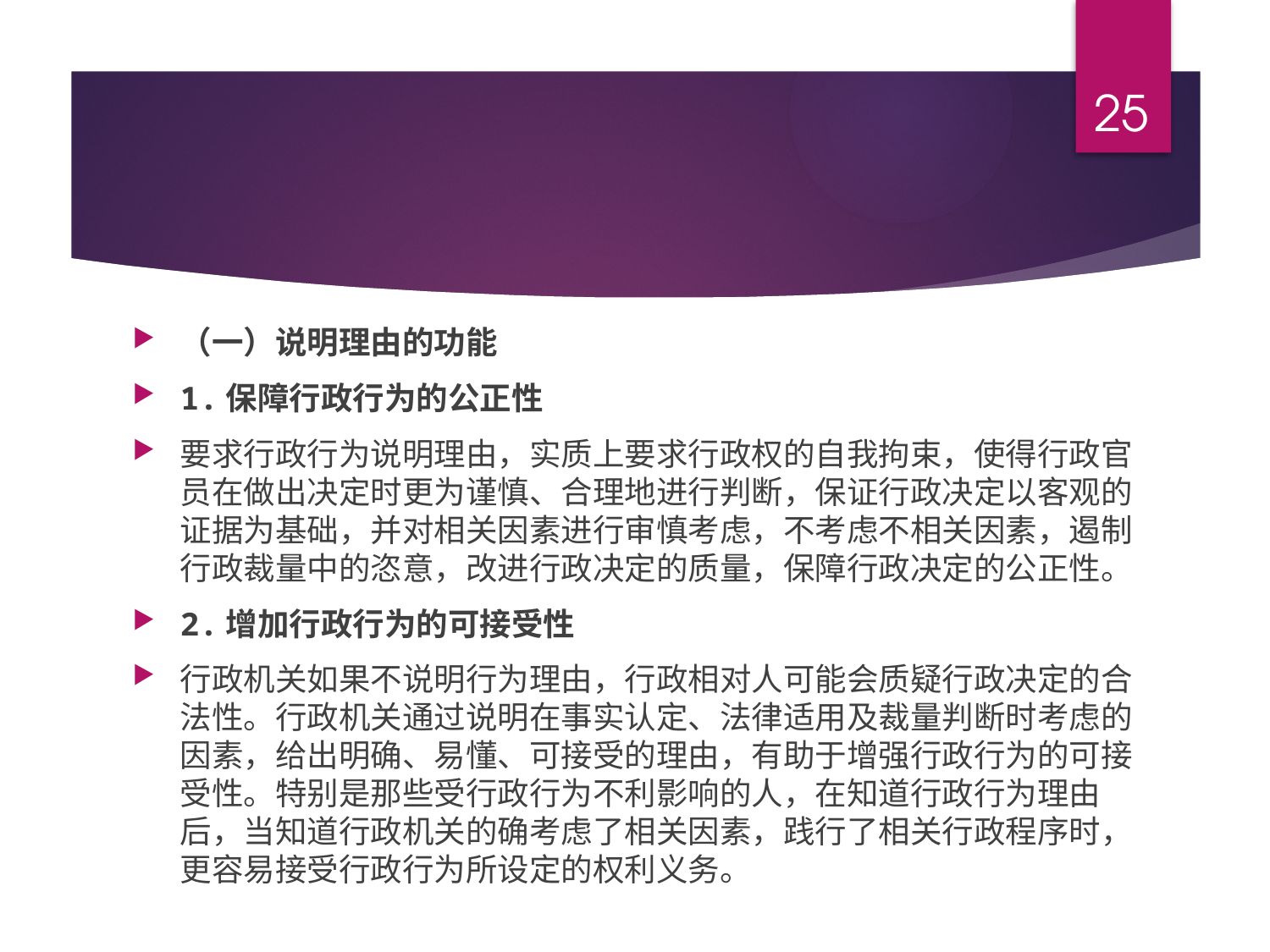

25
#
（一）说明理由的功能
1.保障行政行为的公正性
要求行政行为说明理由，实质上要求行政权的自我拘束，使得行政官员在做出决定时更为谨慎、合理地进行判断，保证行政决定以客观的证据为基础，并对相关因素进行审慎考虑，不考虑不相关因素，遏制行政裁量中的恣意，改进行政决定的质量，保障行政决定的公正性。
2.增加行政行为的可接受性
行政机关如果不说明行为理由，行政相对人可能会质疑行政决定的合法性。行政机关通过说明在事实认定、法律适用及裁量判断时考虑的因素，给出明确、易懂、可接受的理由，有助于增强行政行为的可接受性。特别是那些受行政行为不利影响的人，在知道行政行为理由后，当知道行政机关的确考虑了相关因素，践行了相关行政程序时，更容易接受行政行为所设定的权利义务。